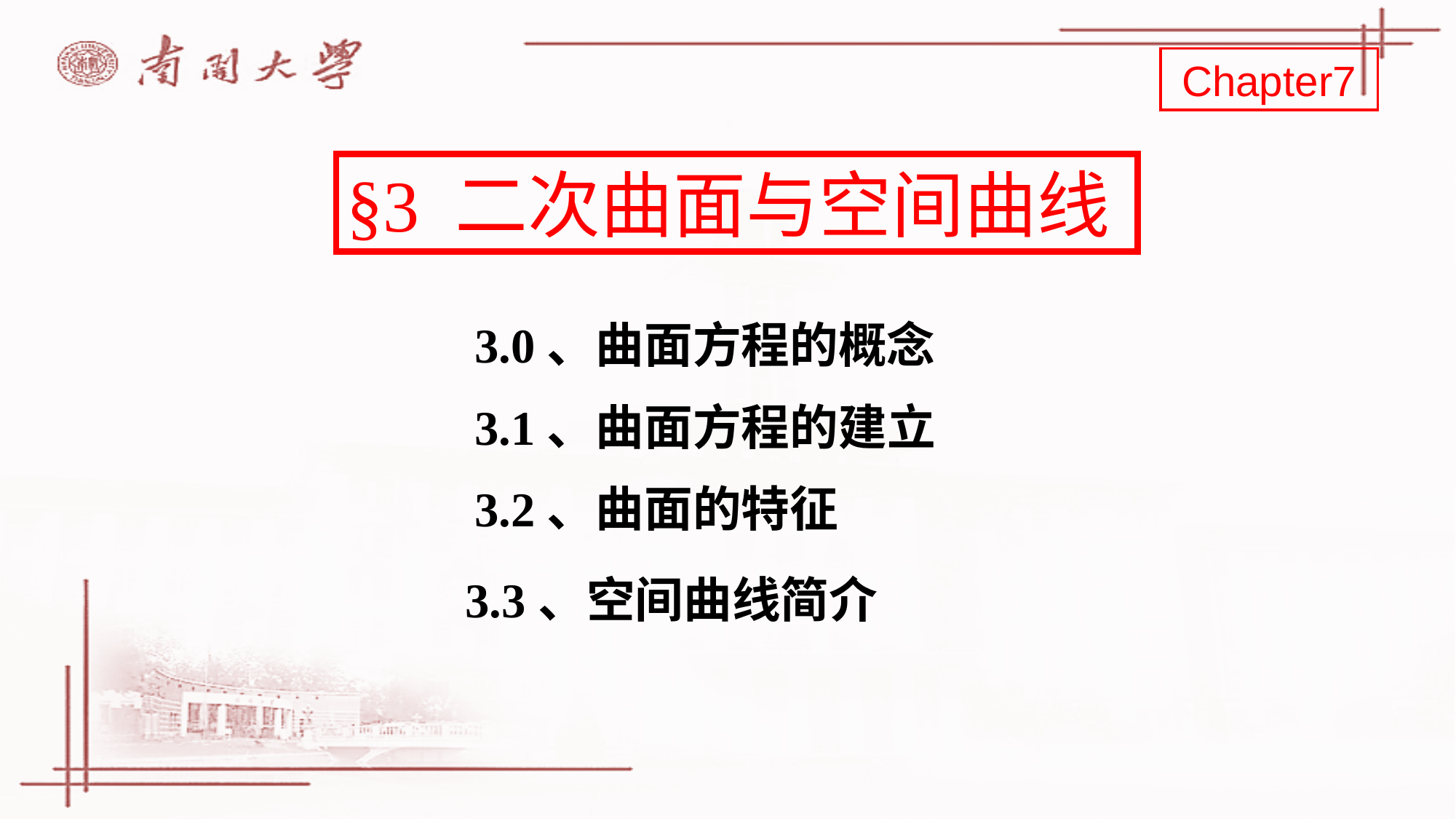

Chapter7
§3 二次曲面与空间曲线
3.0、曲面方程的概念
3.1、曲面方程的建立
3.2、曲面的特征
3.3、空间曲线简介